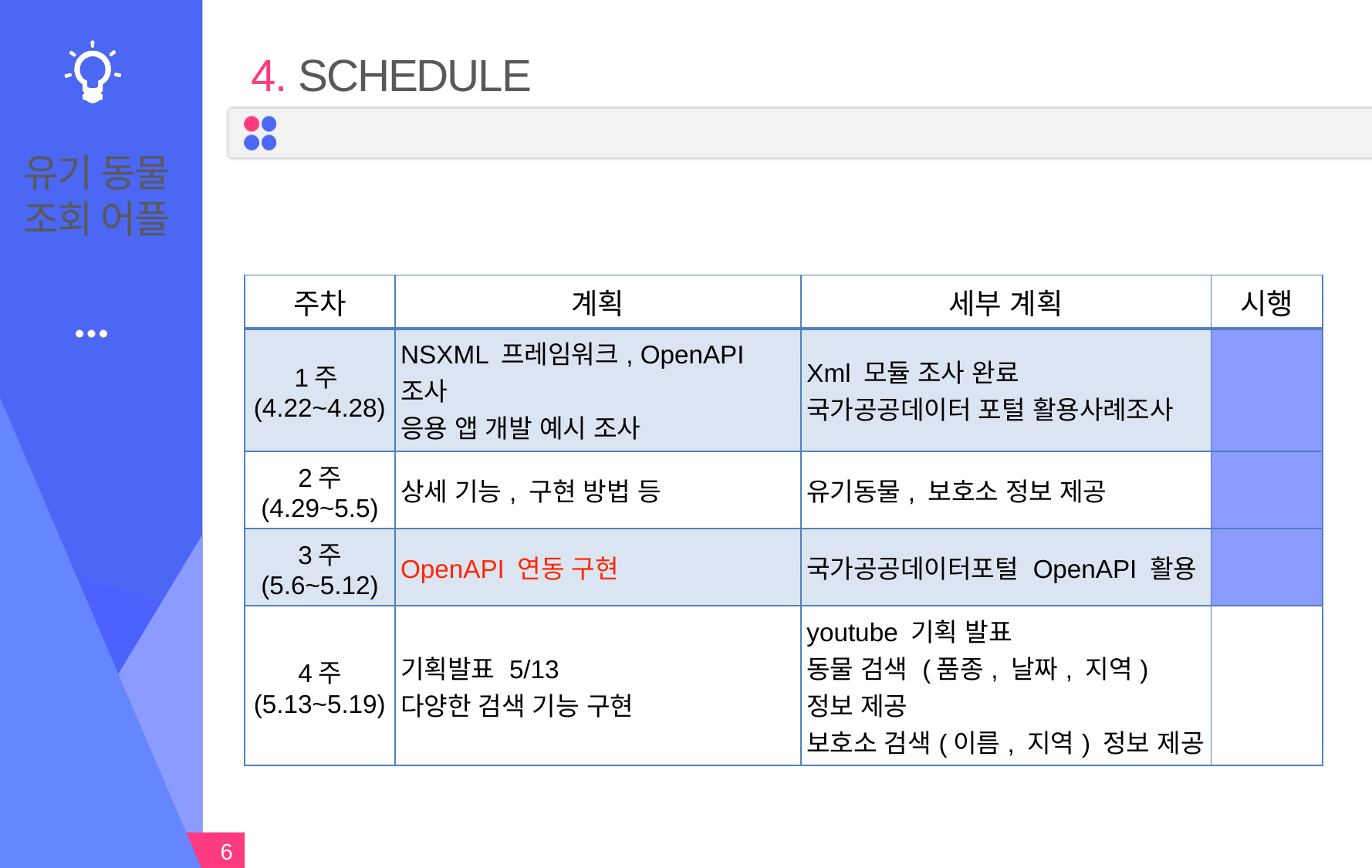

# 유기 동물 조회 어플
 4. SCHEDULE

| 주차 | 계획 | 세부 계획 | 시행 |
| --- | --- | --- | --- |
| 1주 (4.22~4.28) | NSXML 프레임워크, OpenAPI 조사 응용 앱 개발 예시 조사 | Xml 모듈 조사 완료 국가공공데이터 포털 활용사례조사 |  |
| 2주 (4.29~5.5) | 상세 기능, 구현 방법 등 | 유기동물, 보호소 정보 제공 |  |
| 3주 (5.6~5.12) | OpenAPI 연동 구현 | 국가공공데이터포털 OpenAPI 활용 |  |
| 4주 (5.13~5.19) | 기획발표 5/13 다양한 검색 기능 구현 | youtube 기획 발표 동물 검색 (품종, 날짜, 지역) 정보 제공 보호소 검색(이름, 지역) 정보 제공 |  |
6